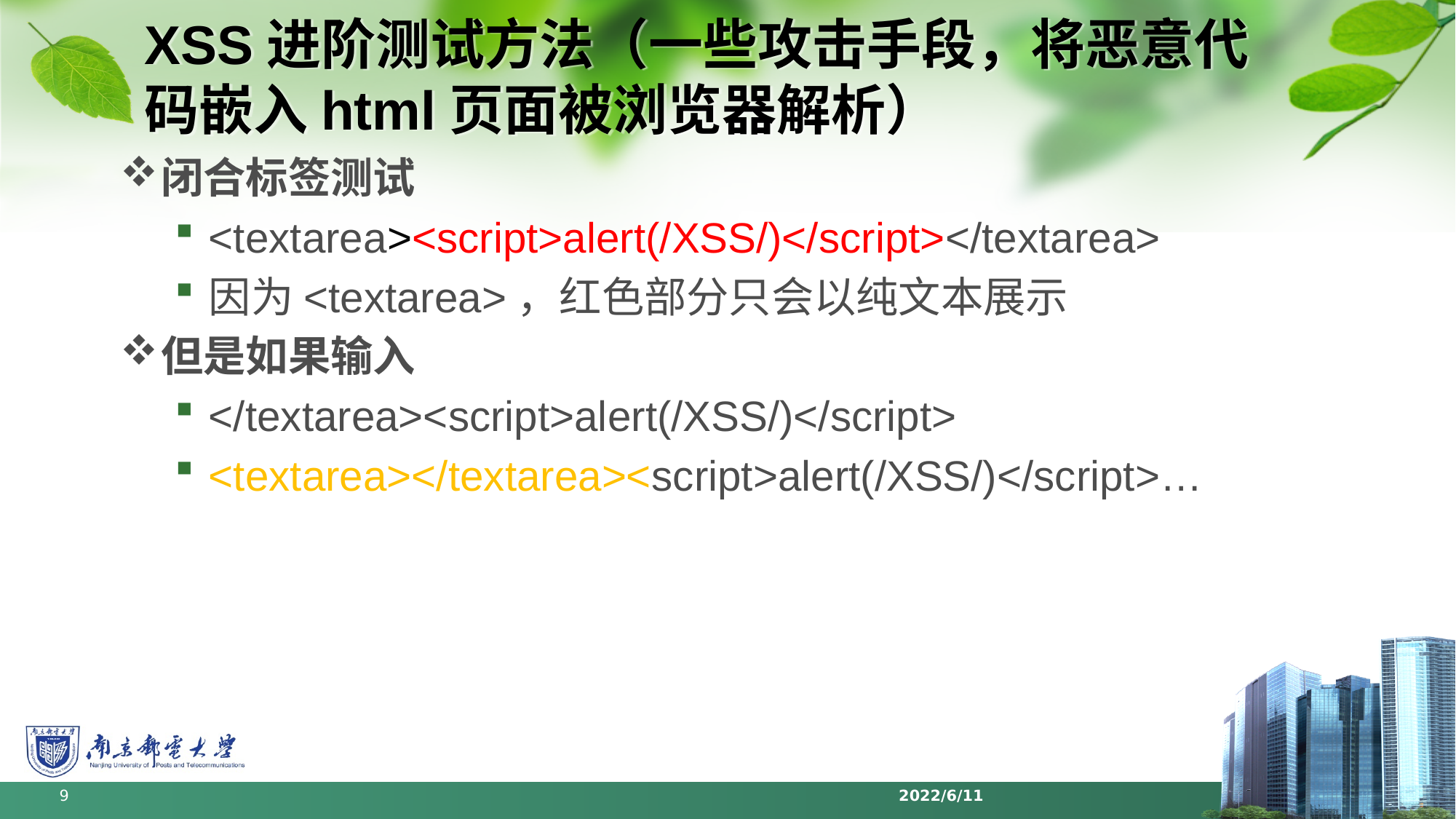

# XSS进阶测试方法（一些攻击手段，将恶意代码嵌入html页面被浏览器解析）
闭合标签测试
<textarea><script>alert(/XSS/)</script></textarea>
因为<textarea>，红色部分只会以纯文本展示
但是如果输入
</textarea><script>alert(/XSS/)</script>
<textarea></textarea><script>alert(/XSS/)</script>…

9
2022/6/11